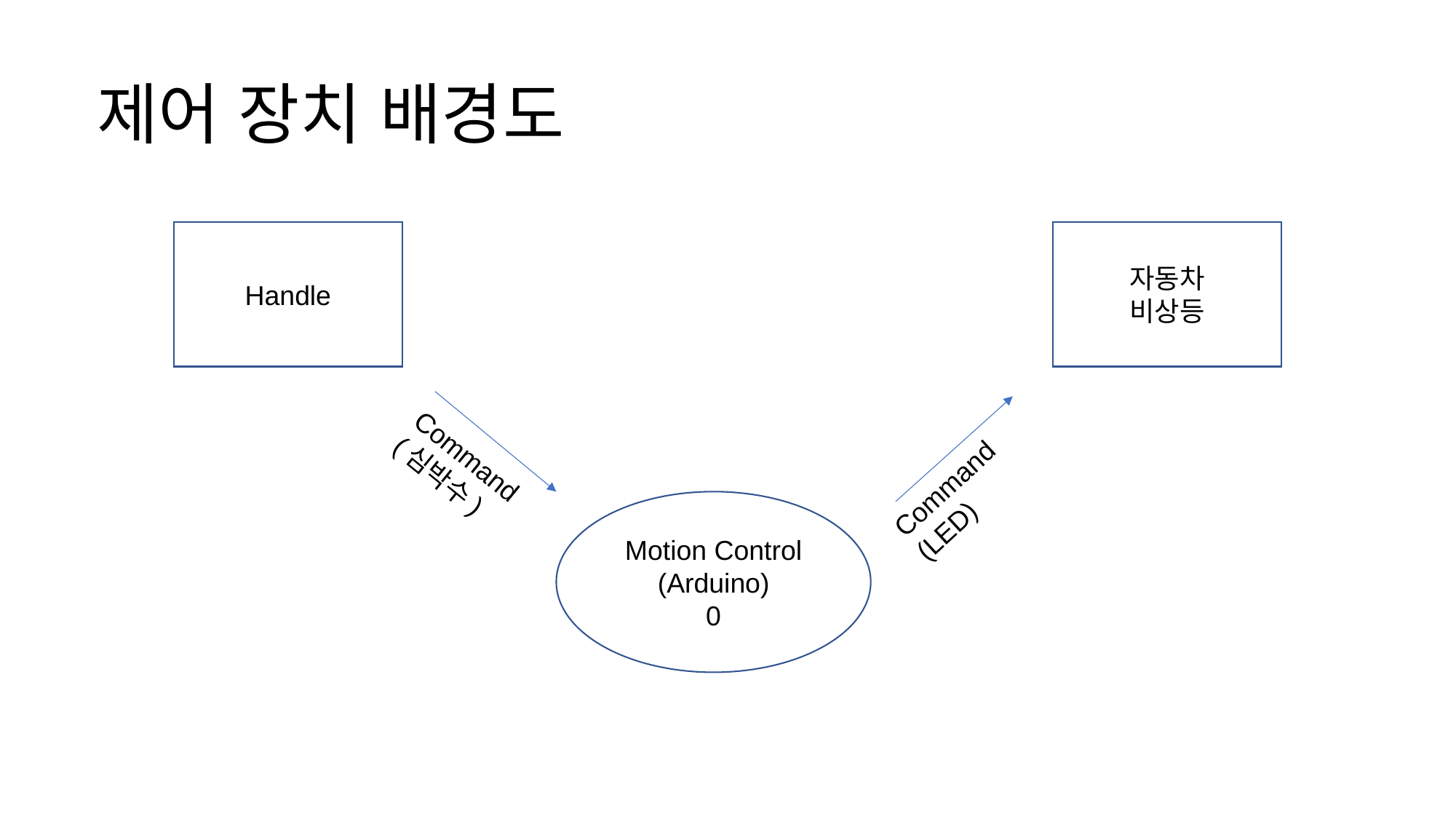

# 제어 장치 배경도
Handle
자동차
비상등
Command
(심박수)
Command
(LED)
Motion Control
(Arduino)
0